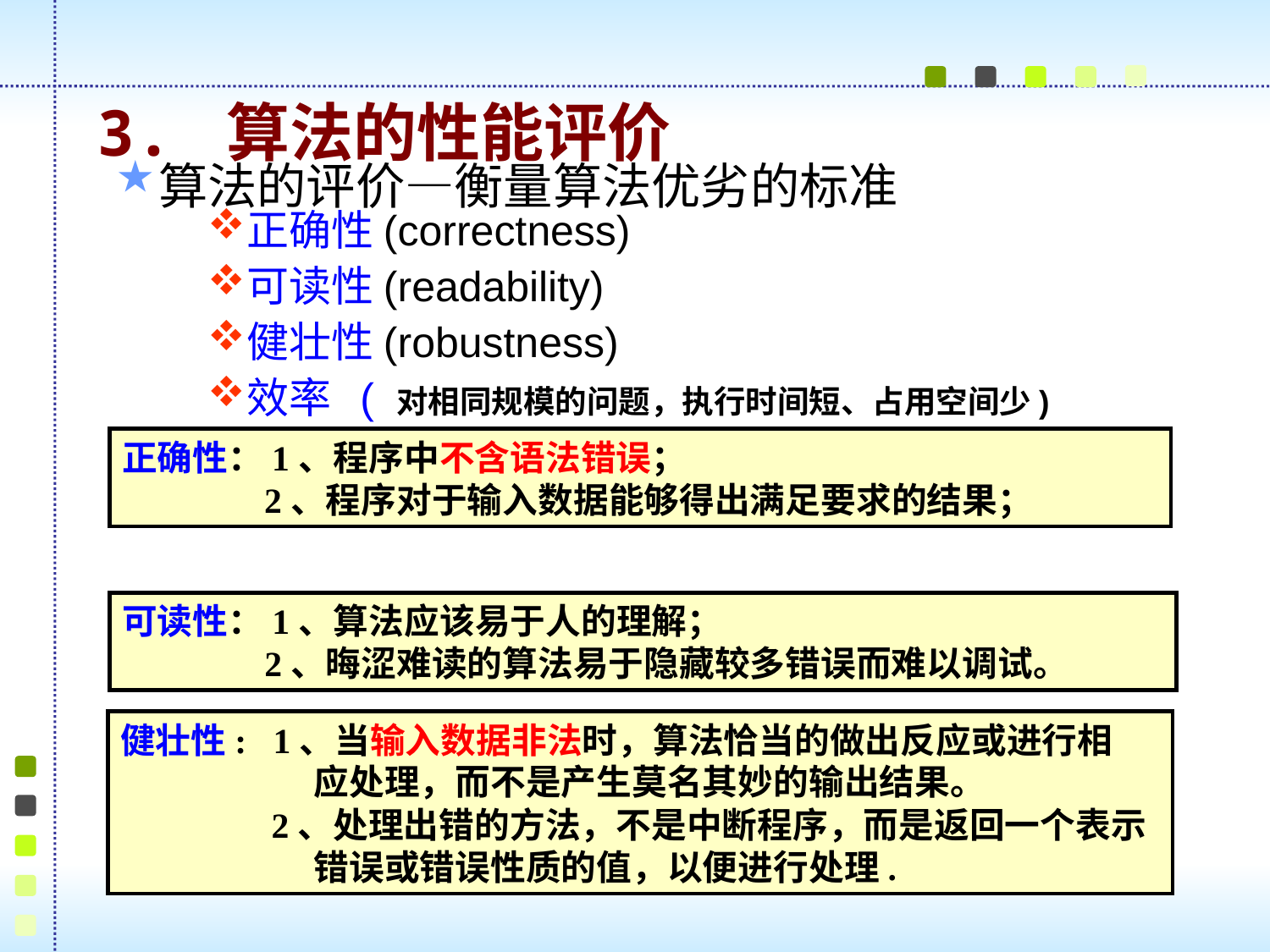

3. 算法的性能评价
算法的评价—衡量算法优劣的标准

正确性(correctness)
可读性(readability)
健壮性(robustness)
效率  ( 对相同规模的问题，执行时间短、占用空间少)

正确性：1、程序中不含语法错误；
                2、程序对于输入数据能够得出满足要求的结果；
可读性：1、算法应该易于人的理解；
                2、晦涩难读的算法易于隐藏较多错误而难以调试。
健壮性:   1、当输入数据非法时，算法恰当的做出反应或进行相
                       应处理，而不是产生莫名其妙的输出结果。
                 2、处理出错的方法，不是中断程序，而是返回一个表示
                       错误或错误性质的值，以便进行处理.